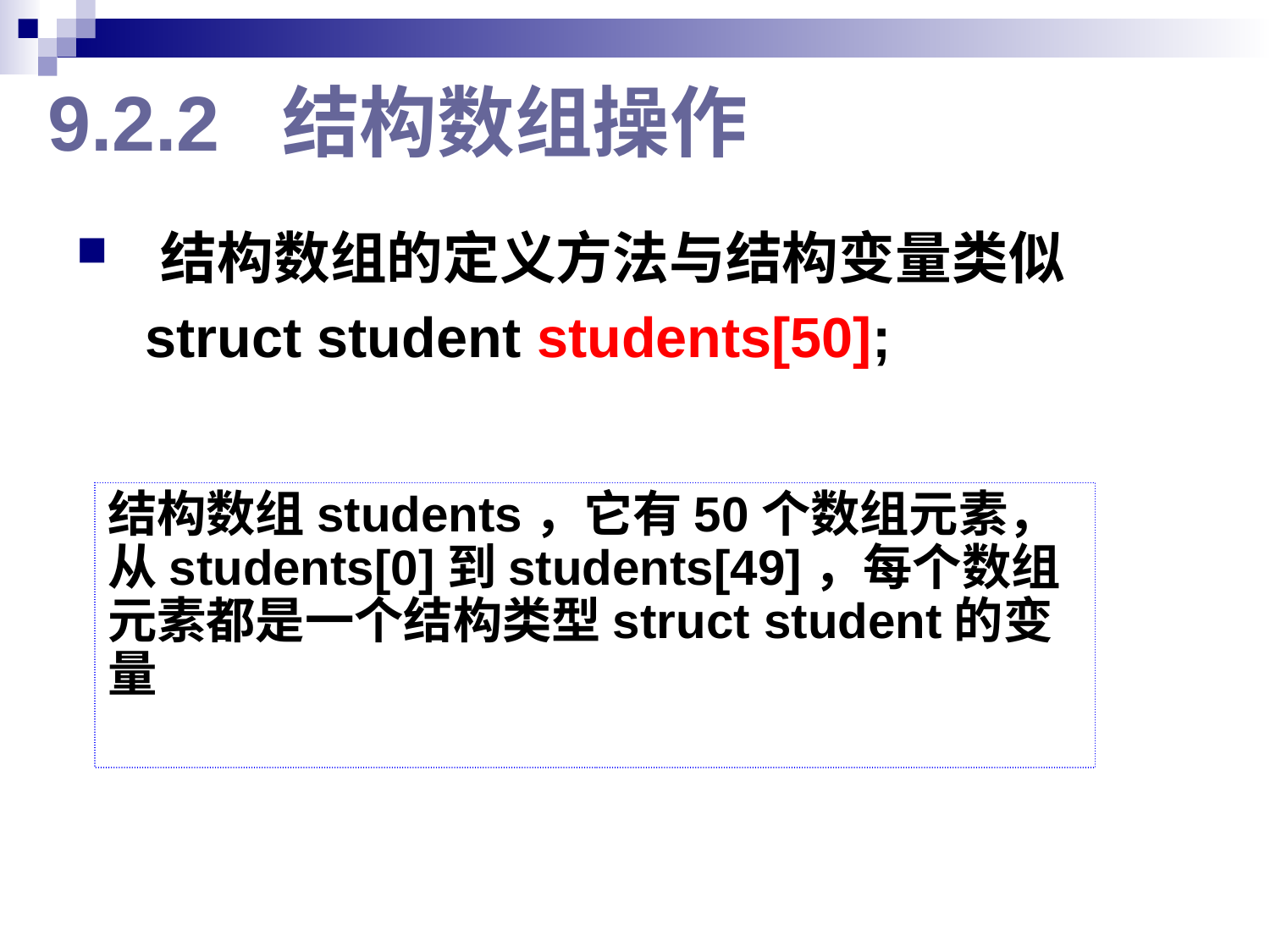

# 9.2.2  结构数组操作
结构数组的定义方法与结构变量类似
     struct student students[50];

结构数组students，它有50个数组元素，从students[0]到students[49]，每个数组元素都是一个结构类型struct student的变量